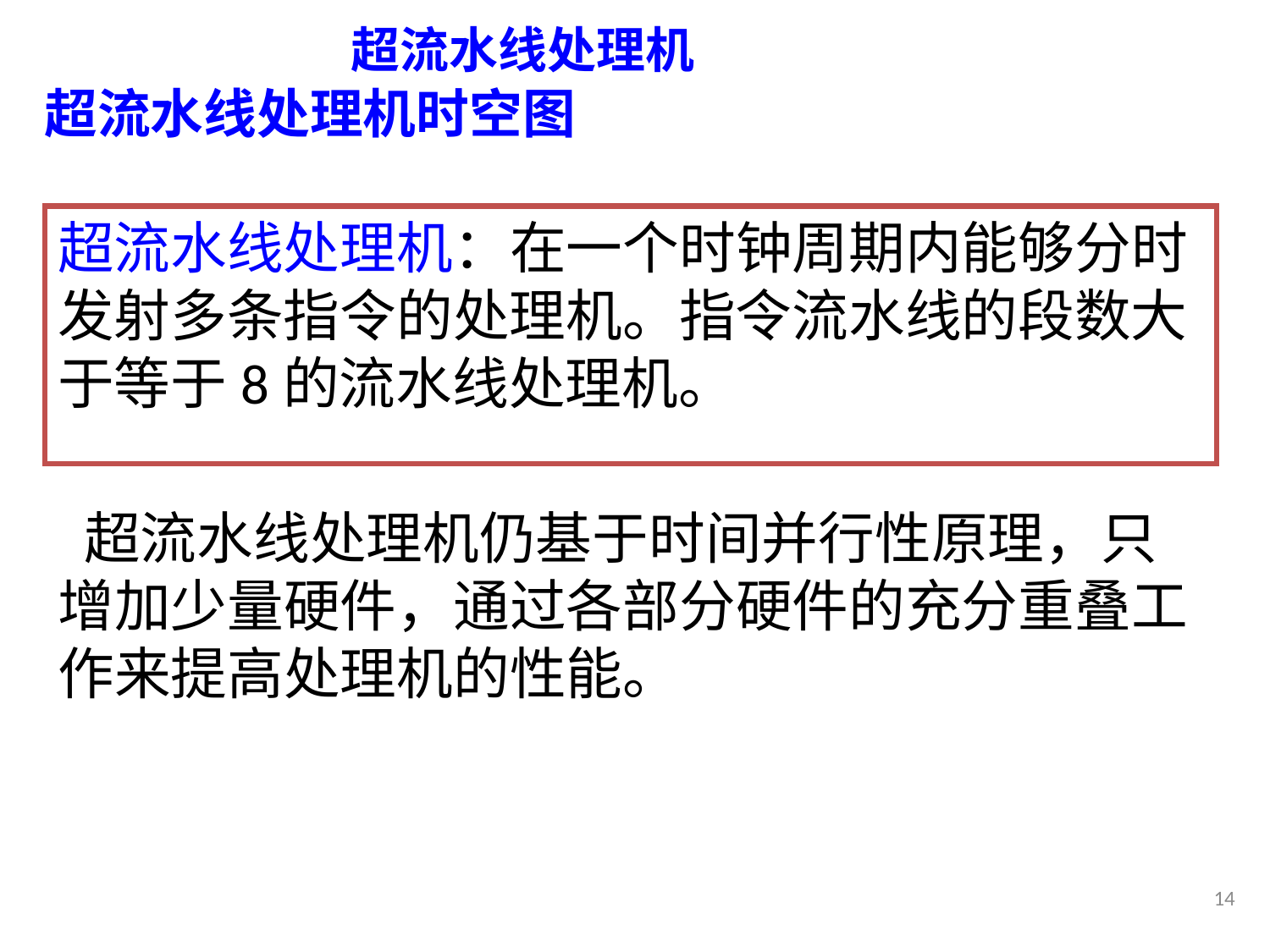

# 超流水线处理机
超流水线处理机时空图
超流水线处理机：在一个时钟周期内能够分时发射多条指令的处理机。指令流水线的段数大于等于8的流水线处理机。
 超流水线处理机仍基于时间并行性原理，只增加少量硬件，通过各部分硬件的充分重叠工作来提高处理机的性能。
14